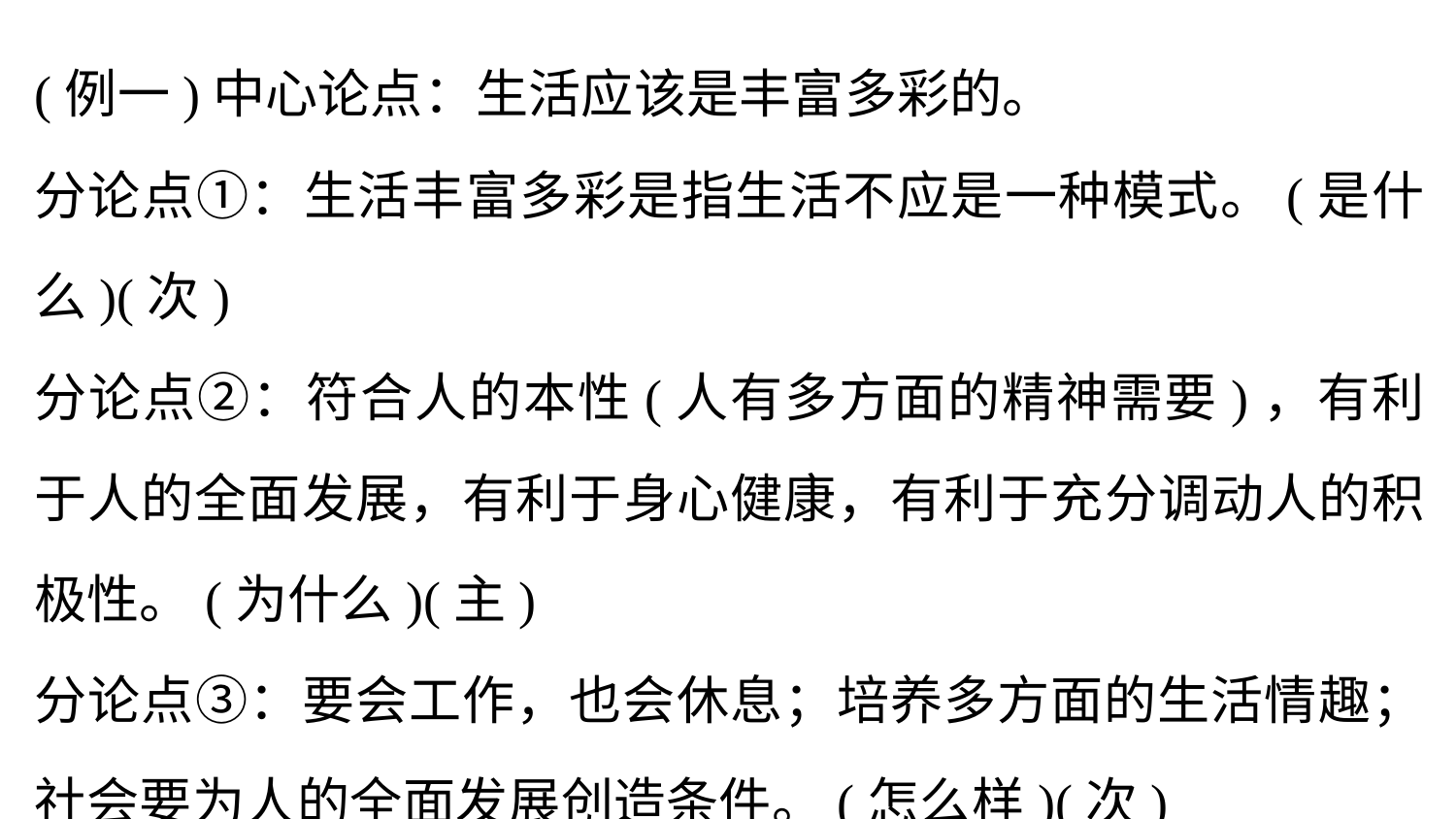

(例一)中心论点：生活应该是丰富多彩的。
分论点①：生活丰富多彩是指生活不应是一种模式。(是什么)(次)
分论点②：符合人的本性(人有多方面的精神需要)，有利于人的全面发展，有利于身心健康，有利于充分调动人的积极性。(为什么)(主)
分论点③：要会工作，也会休息；培养多方面的生活情趣；社会要为人的全面发展创造条件。(怎么样)(次)